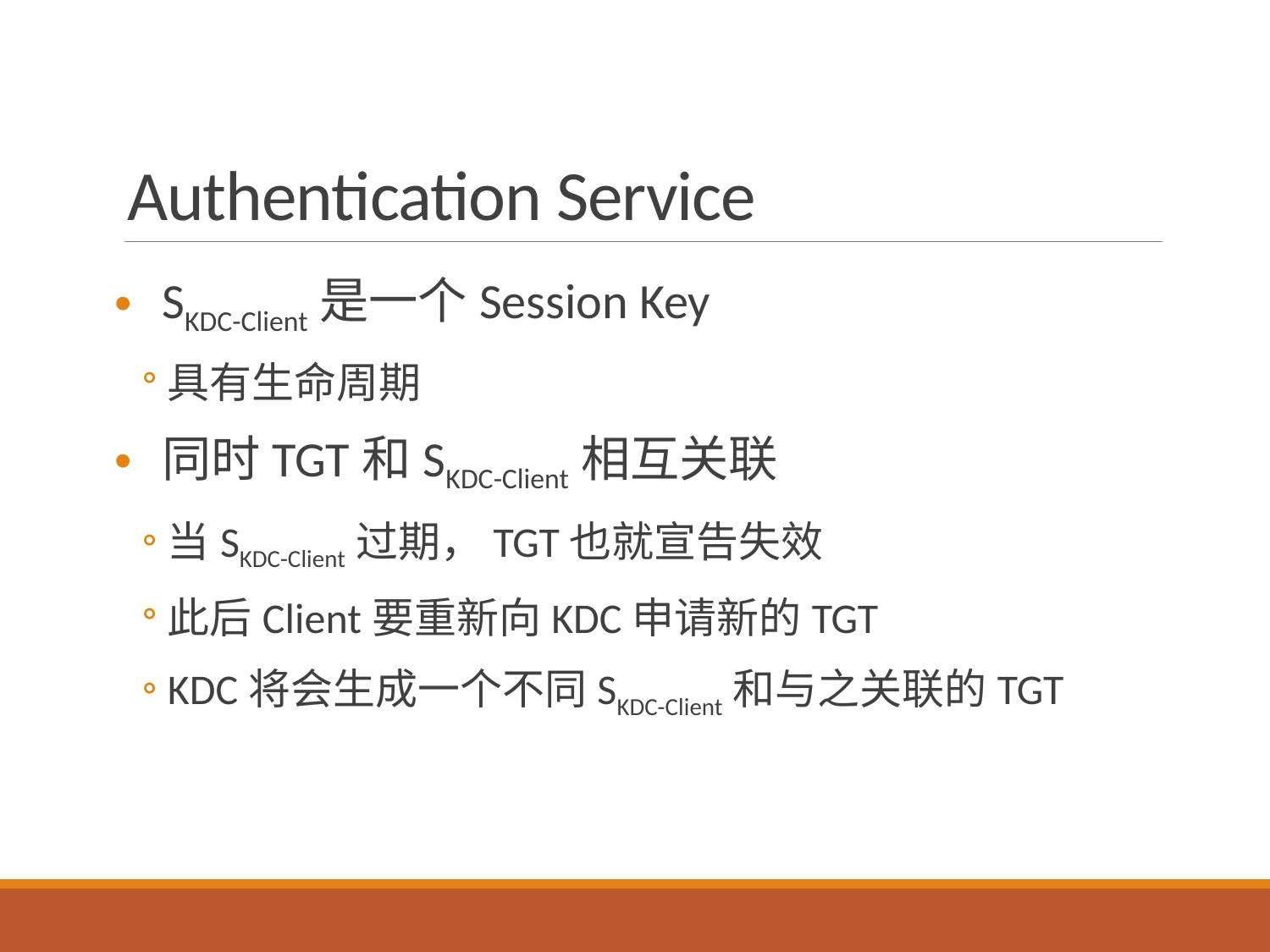

# Authentication Service
SKDC-Client是一个Session Key
具有生命周期
同时TGT和SKDC-Client相互关联
当SKDC-Client过期，TGT也就宣告失效
此后Client要重新向KDC申请新的TGT
KDC将会生成一个不同SKDC-Client和与之关联的TGT